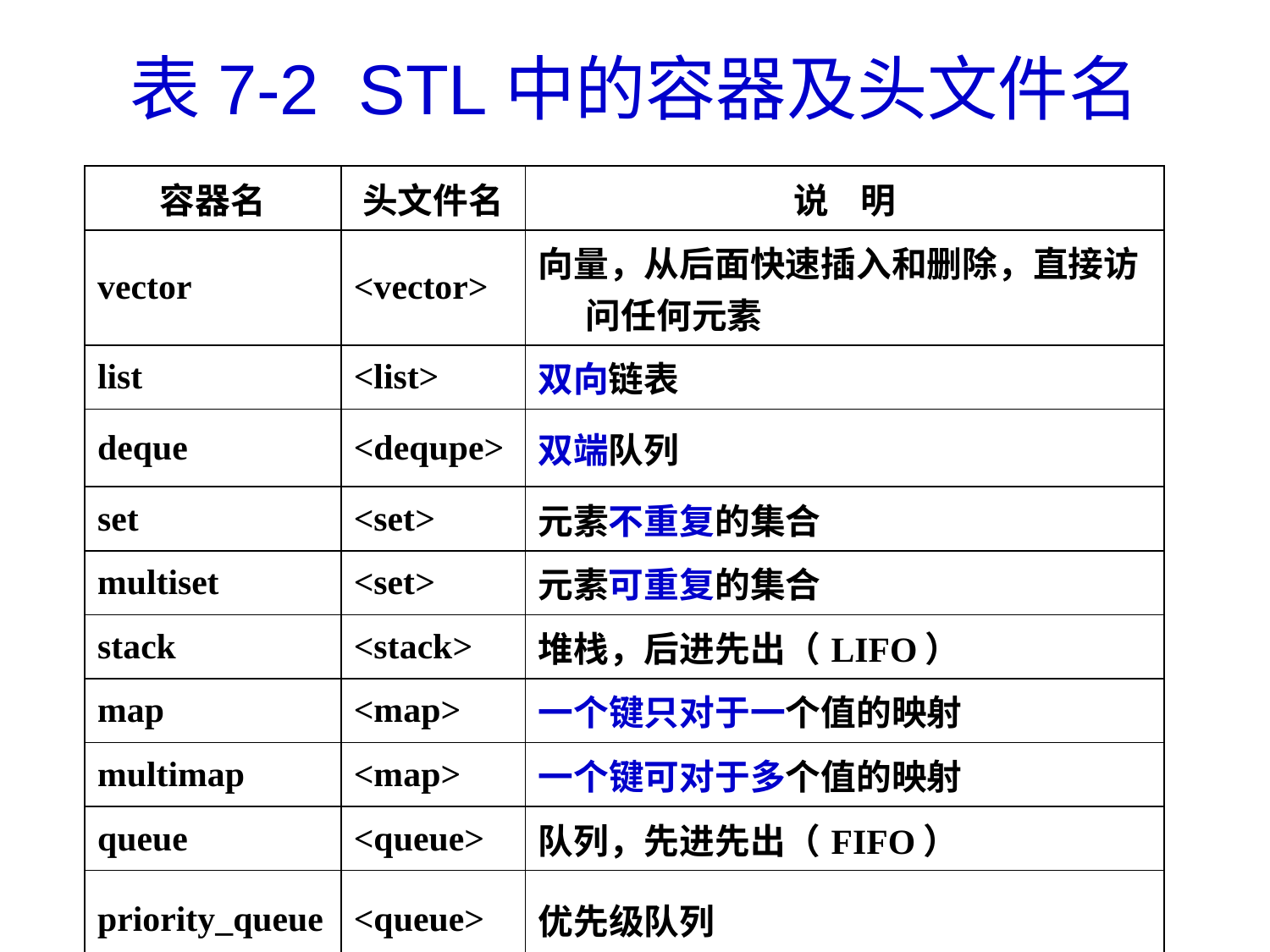

# 表7-2  STL中的容器及头文件名
| 容器名 | 头文件名 | 说 明 |
| --- | --- | --- |
| vector | <vector> | 向量，从后面快速插入和删除，直接访问任何元素 |
| list | <list> | 双向链表 |
| deque | <dequpe> | 双端队列 |
| set | <set> | 元素不重复的集合 |
| multiset | <set> | 元素可重复的集合 |
| stack | <stack> | 堆栈，后进先出（LIFO） |
| map | <map> | 一个键只对于一个值的映射 |
| multimap | <map> | 一个键可对于多个值的映射 |
| queue | <queue> | 队列，先进先出（FIFO） |
| priority\_queue | <queue> | 优先级队列 |